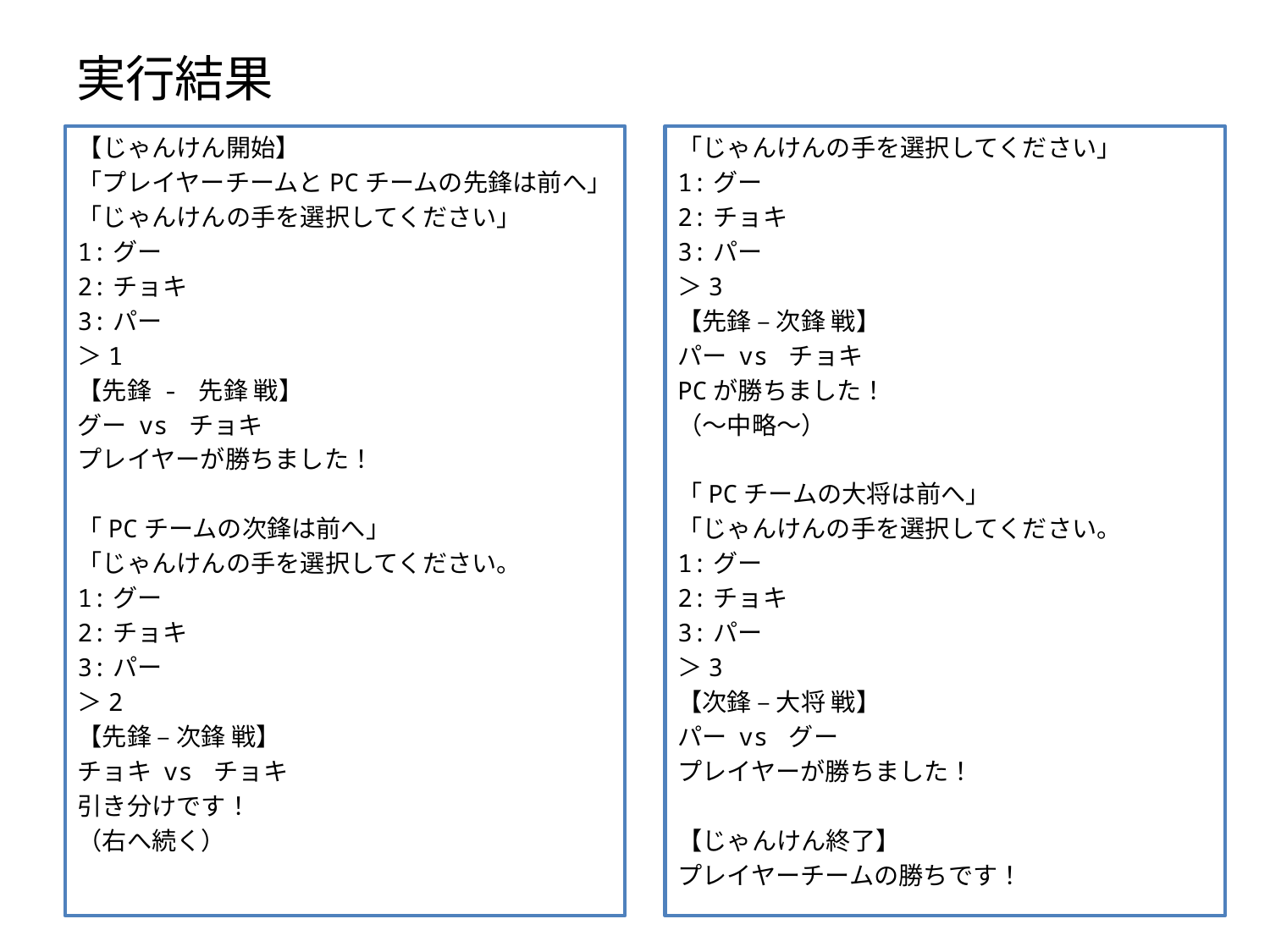

# 実行結果
【じゃんけん開始】
「プレイヤーチームとPCチームの先鋒は前へ」
「じゃんけんの手を選択してください」
1:グー
2:チョキ
3:パー
＞1
【先鋒 - 先鋒 戦】
グー vs チョキ
プレイヤーが勝ちました！

「PCチームの次鋒は前へ」
「じゃんけんの手を選択してください。
1:グー
2:チョキ
3:パー
＞2
【先鋒 – 次鋒 戦】
チョキ vs チョキ
引き分けです！
（右へ続く）

「じゃんけんの手を選択してください」
1:グー
2:チョキ
3:パー
＞3
【先鋒 – 次鋒 戦】
パー vs チョキ
PCが勝ちました！
（～中略～）

「PCチームの大将は前へ」
「じゃんけんの手を選択してください。
1:グー
2:チョキ
3:パー
＞3
【次鋒 – 大将 戦】
パー vs グー
プレイヤーが勝ちました！

【じゃんけん終了】
プレイヤーチームの勝ちです！